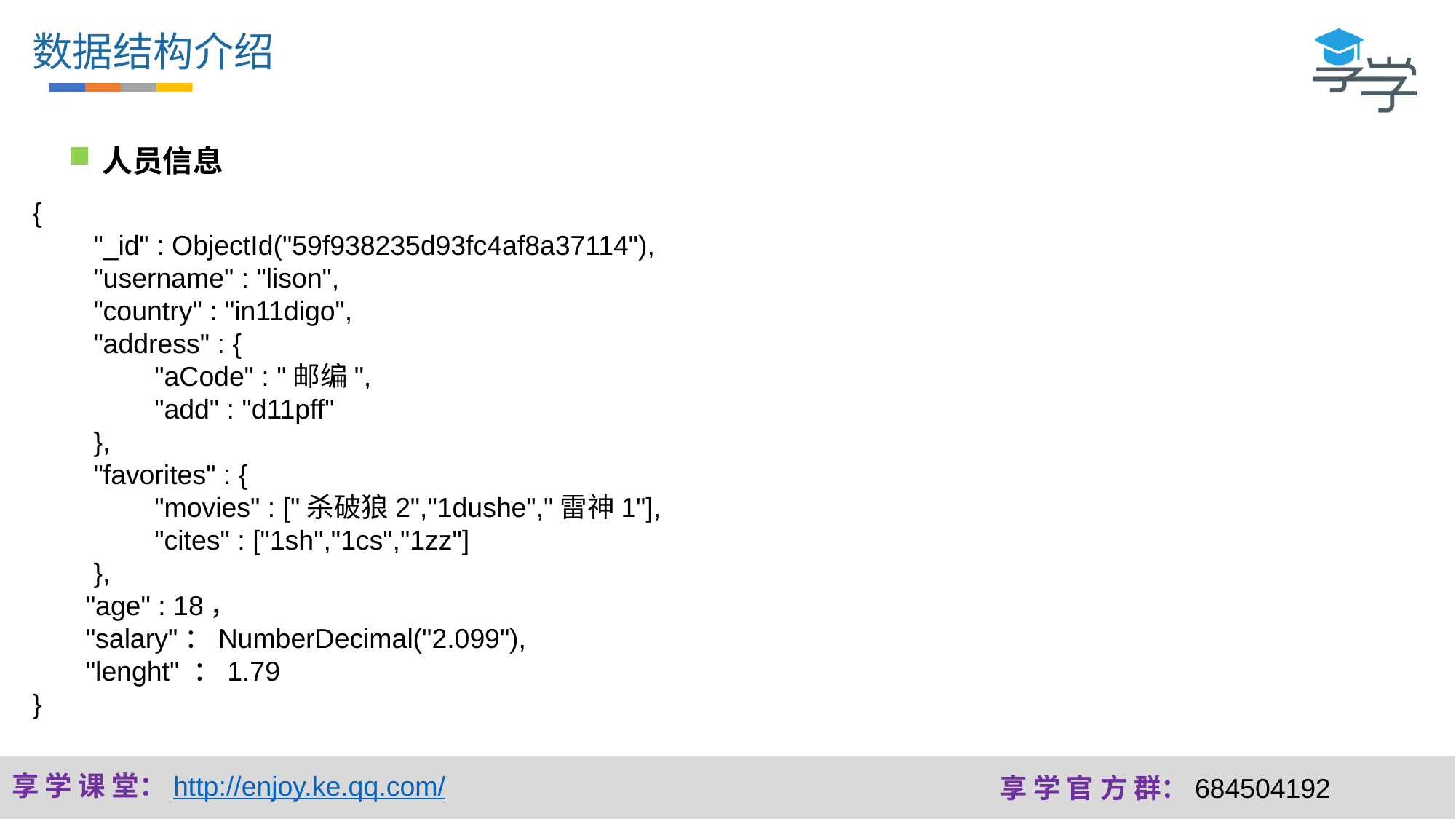

数据结构介绍

人员信息
{
        "_id" : ObjectId("59f938235d93fc4af8a37114"),
        "username" : "lison",
        "country" : "in11digo",
        "address" : {
                "aCode" : "邮编",
                "add" : "d11pff"
        },
        "favorites" : {
                "movies" : ["杀破狼2","1dushe","雷神1"],
                "cites" : ["1sh","1cs","1zz"]
        },
       "age" : 18，
       "salary"：NumberDecimal("2.099"),
       "lenght" ：1.79
}